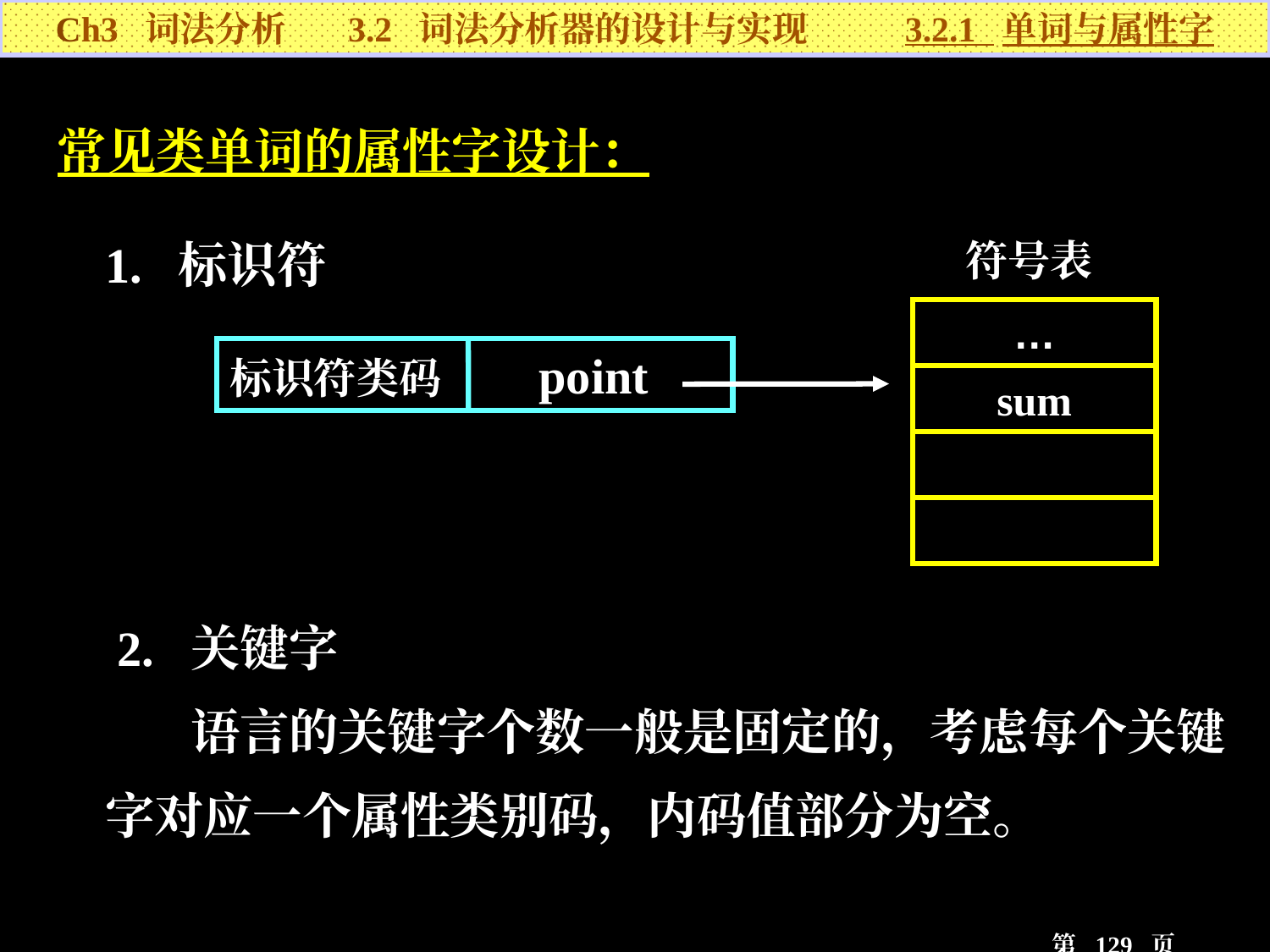

Ch3  词法分析      3.2  词法分析器的设计与实现          3.2.1  单词与属性字
常见类单词的属性字设计：
1.  标识符
标识符类码       point

符号表
…
sum

 2.  关键字
      语言的关键字个数一般是固定的，考虑每个关键
字对应一个属性类别码，内码值部分为空。